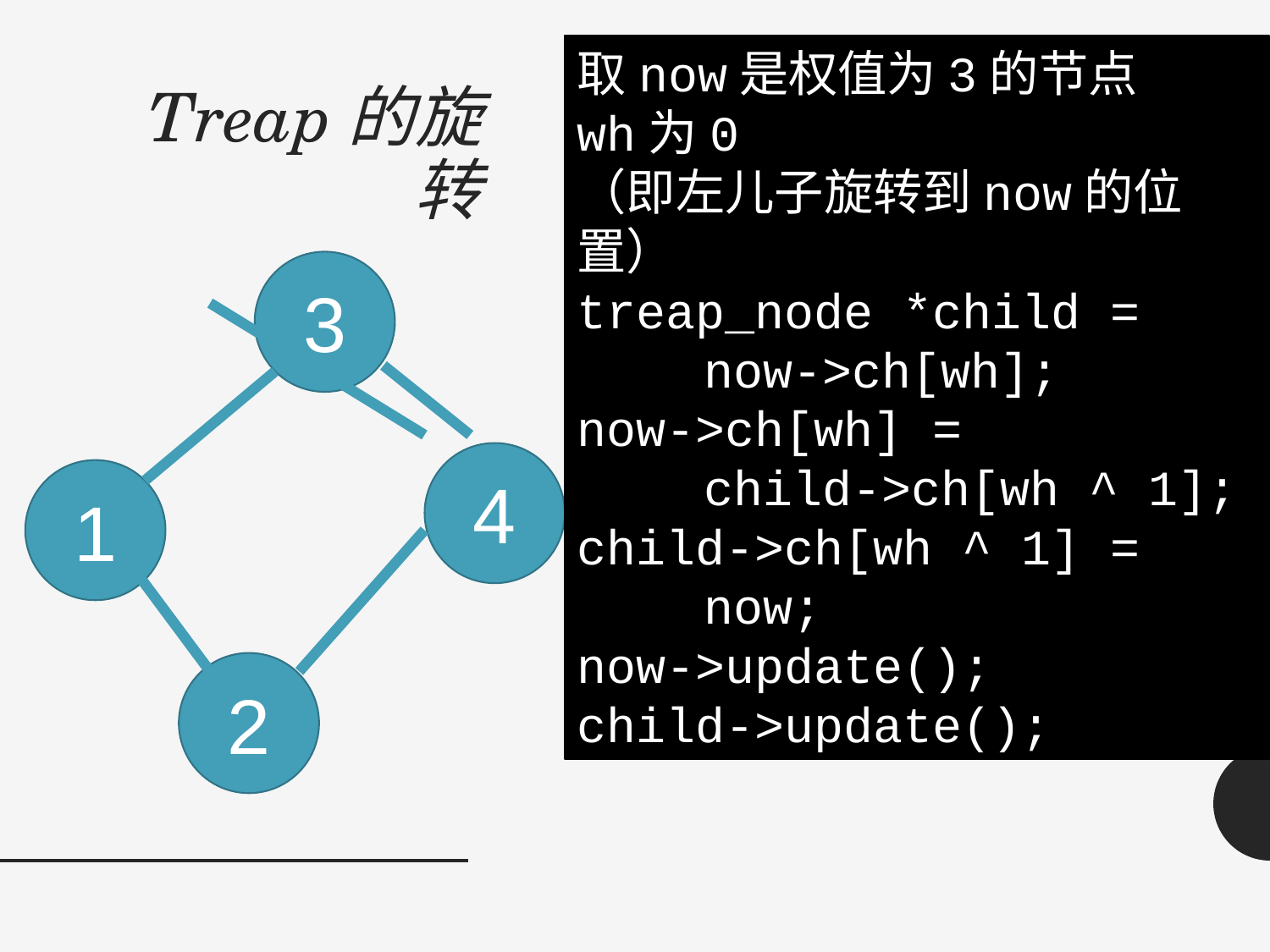

取now是权值为3的节点
wh为0
（即左儿子旋转到now的位置）
treap_node *child =
	now->ch[wh];
now->ch[wh] =
	child->ch[wh ^ 1];
child->ch[wh ^ 1] =
	now;
now->update();
child->update();
# Treap的旋转

3
4
1
2